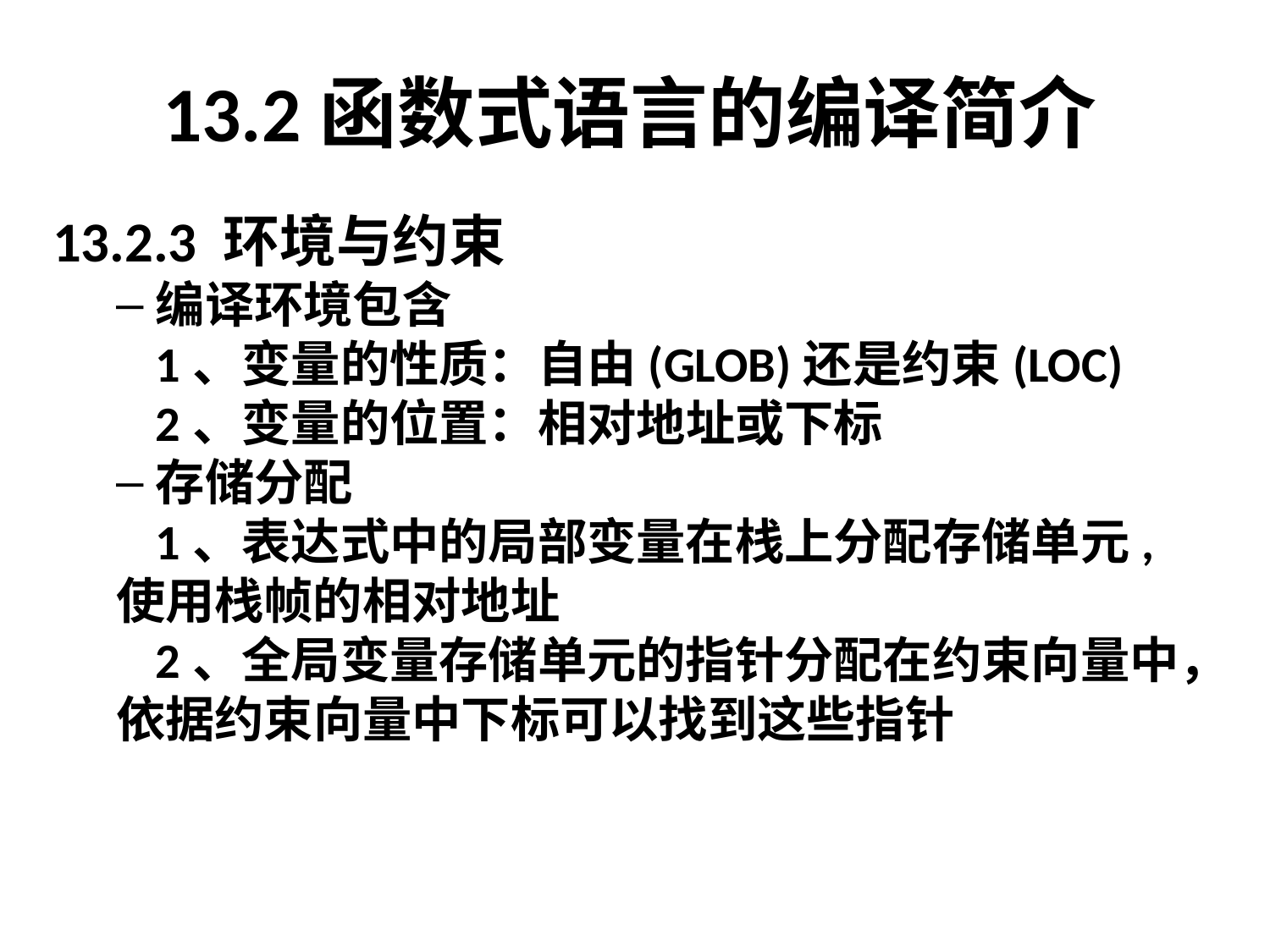

# 13.2函数式语言的编译简介
13.2.3 环境与约束
编译环境包含
	1、变量的性质：自由(GLOB)还是约束(LOC)
	2、变量的位置：相对地址或下标
存储分配
	1、表达式中的局部变量在栈上分配存储单元,
使用栈帧的相对地址
	2、全局变量存储单元的指针分配在约束向量中，
依据约束向量中下标可以找到这些指针